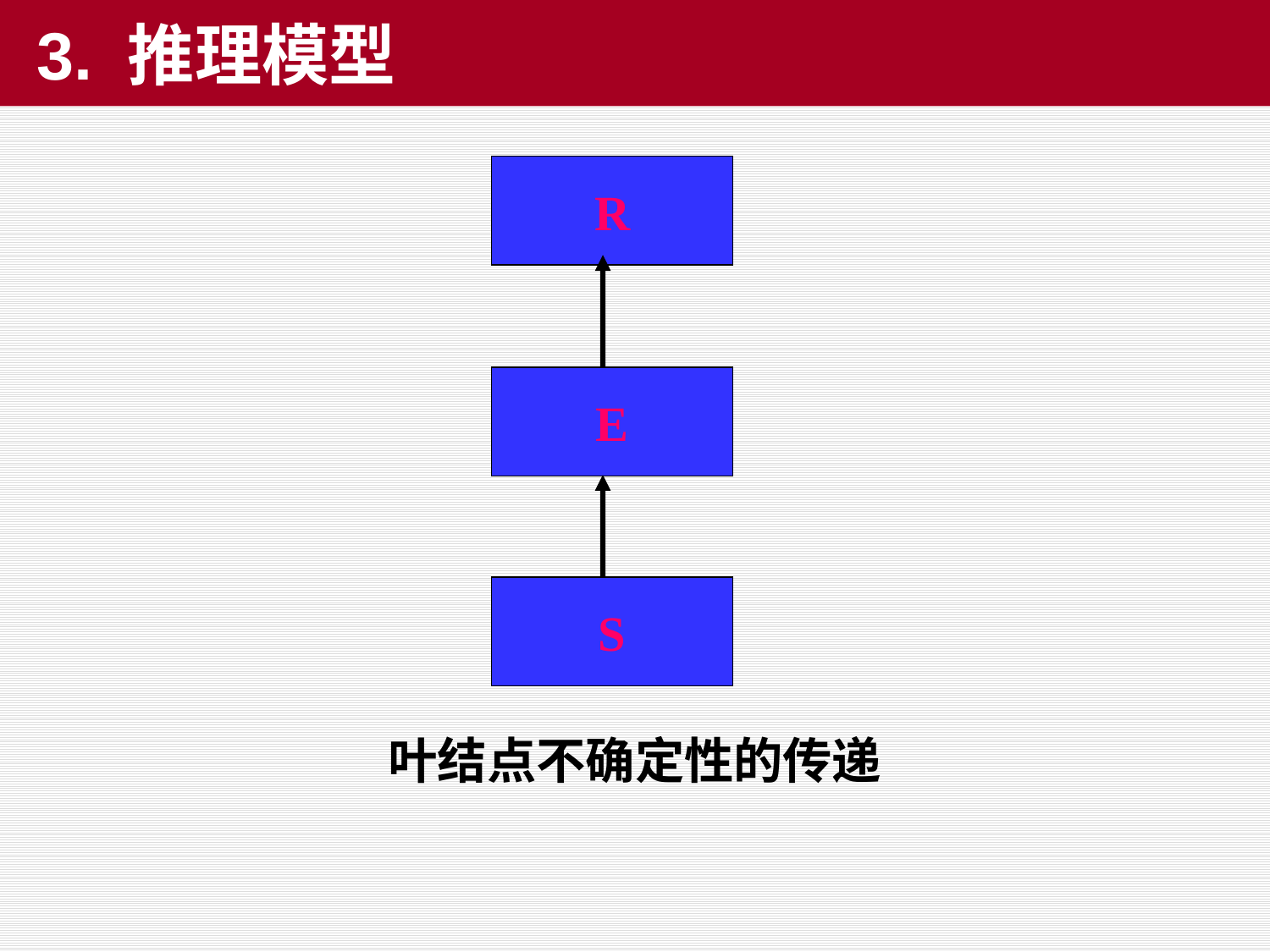

# 3. 推理模型
R

E

S
叶结点不确定性的传递